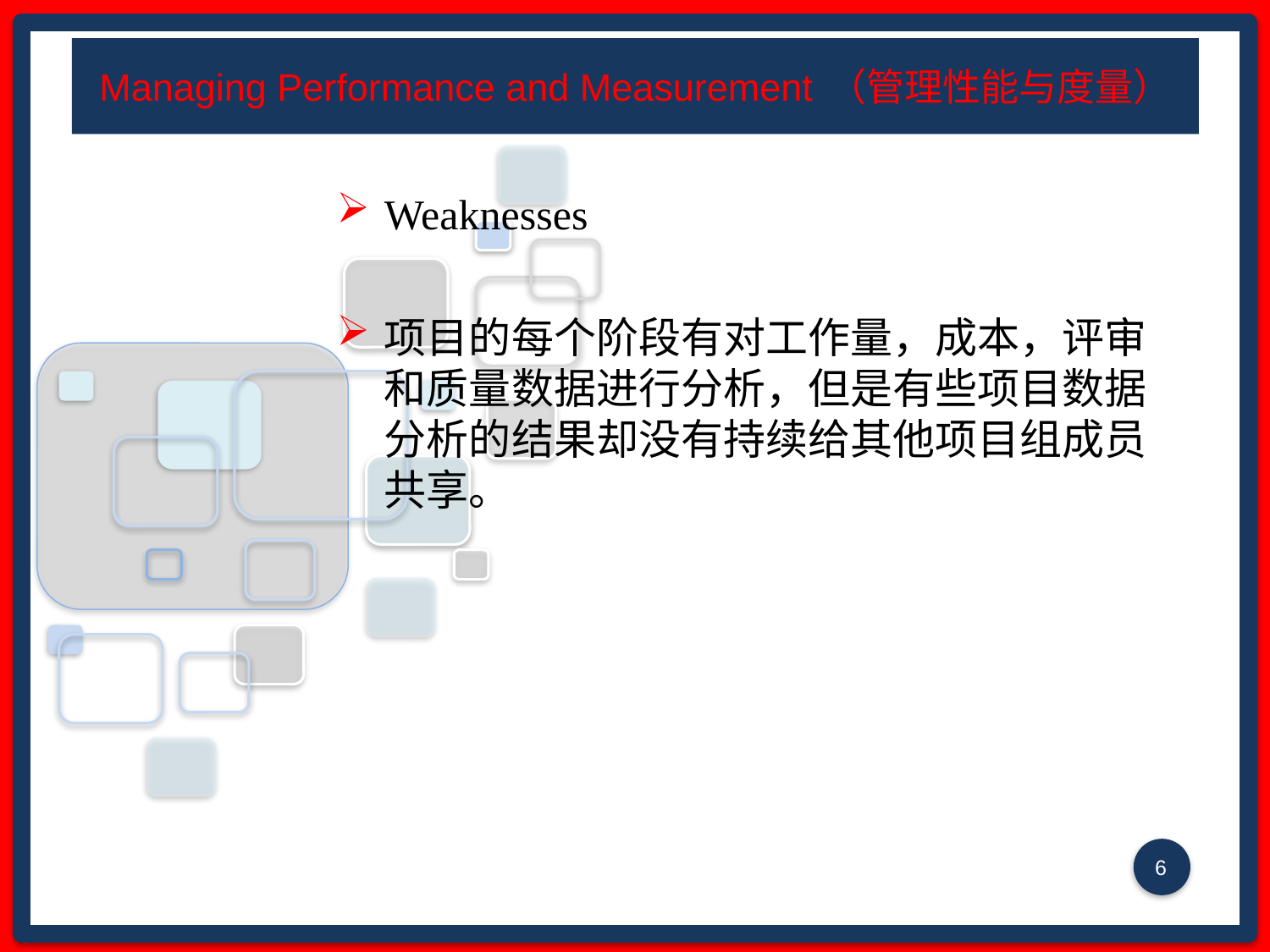

# Managing Performance and Measurement （管理性能与度量）
Weaknesses

项目的每个阶段有对工作量，成本，评审和质量数据进行分析，但是有些项目数据分析的结果却没有持续给其他项目组成员共享。